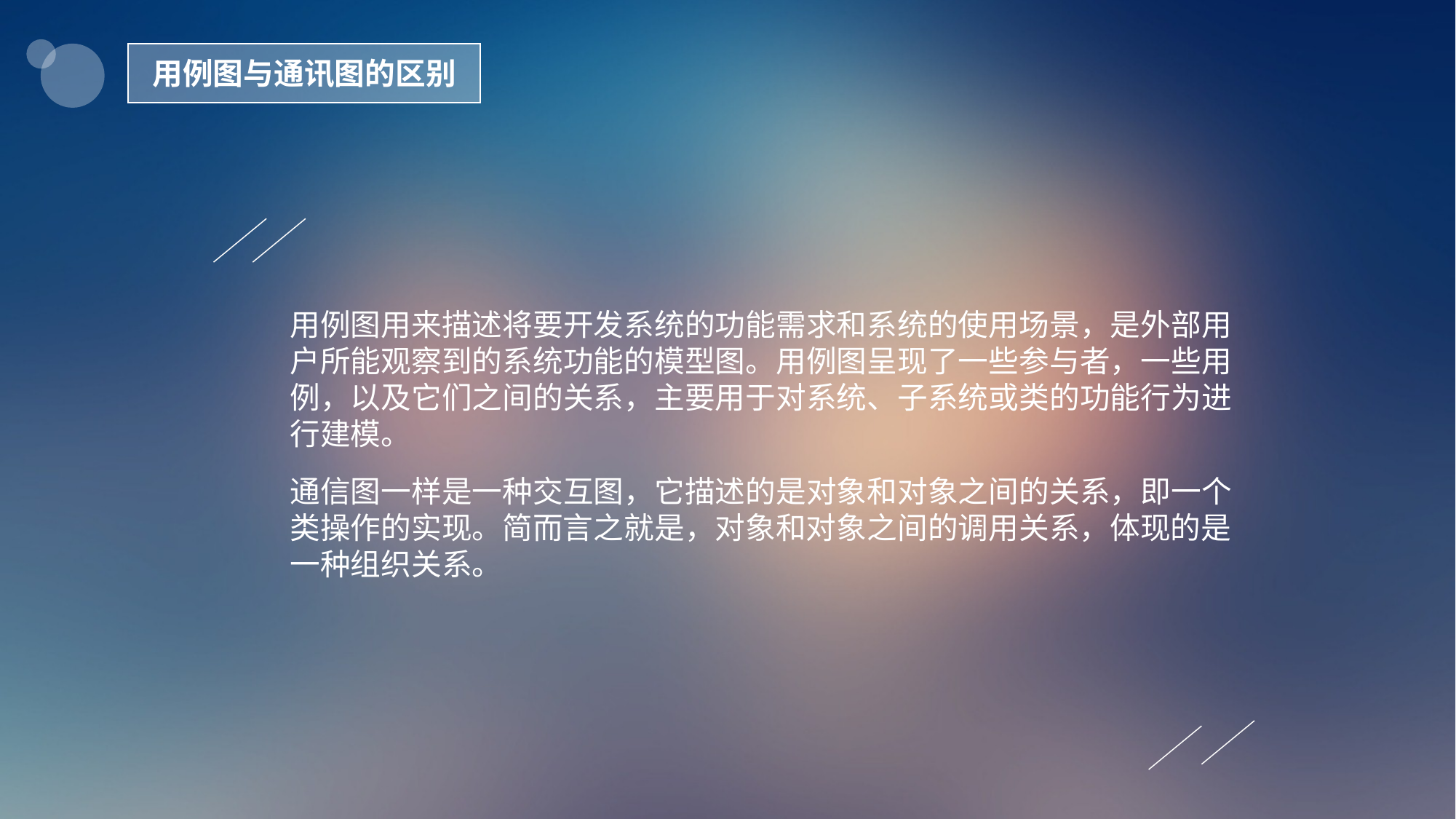

用例图与通讯图的区别

用例图用来描述将要开发系统的功能需求和系统的使用场景，是外部用户所能观察到的系统功能的模型图。用例图呈现了一些参与者，一些用例，以及它们之间的关系，主要用于对系统、子系统或类的功能行为进行建模。
通信图一样是一种交互图，它描述的是对象和对象之间的关系，即一个类操作的实现。简而言之就是，对象和对象之间的调用关系，体现的是一种组织关系。